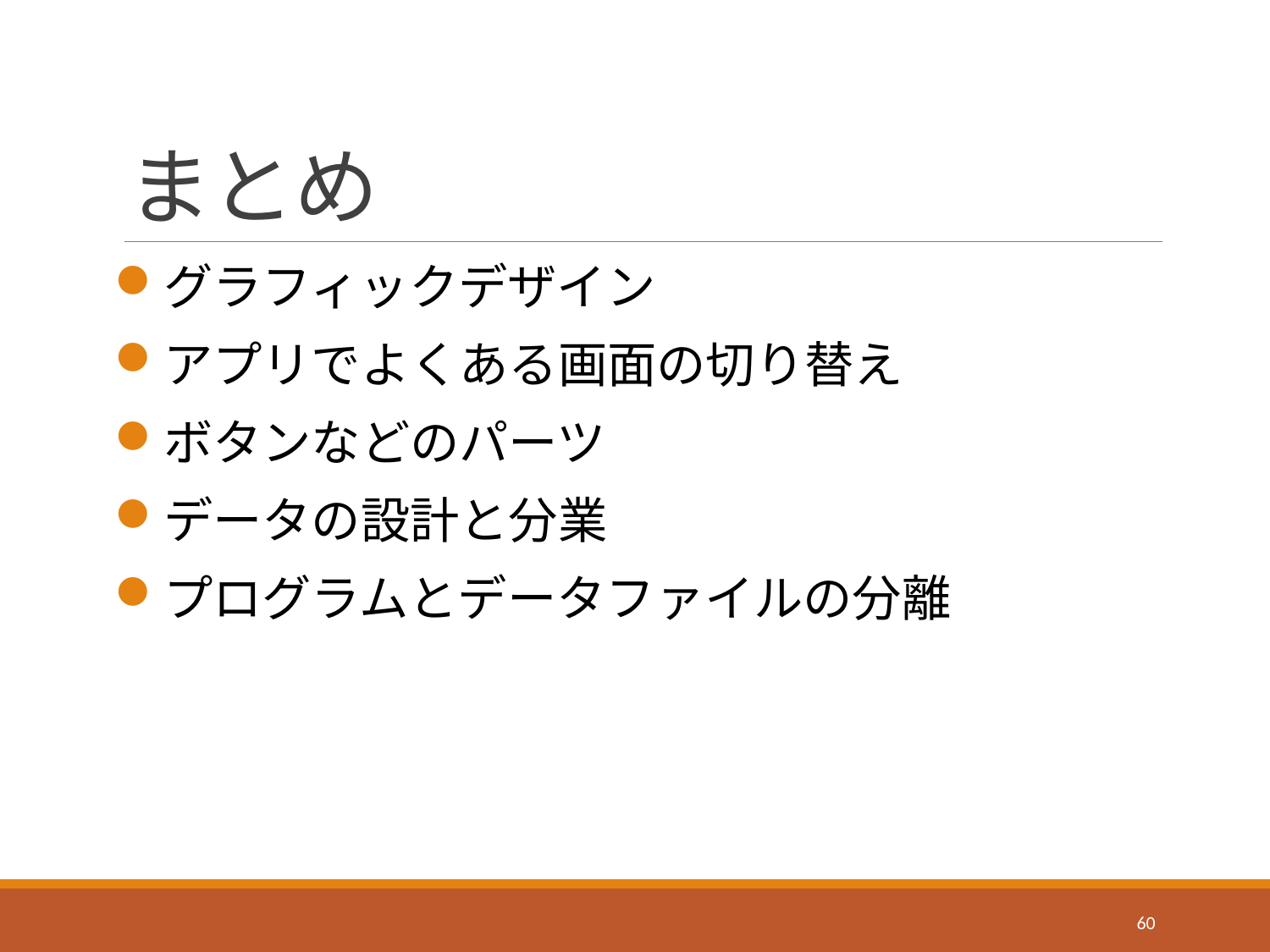

# まとめ
グラフィックデザイン
アプリでよくある画面の切り替え
ボタンなどのパーツ
データの設計と分業
プログラムとデータファイルの分離
60